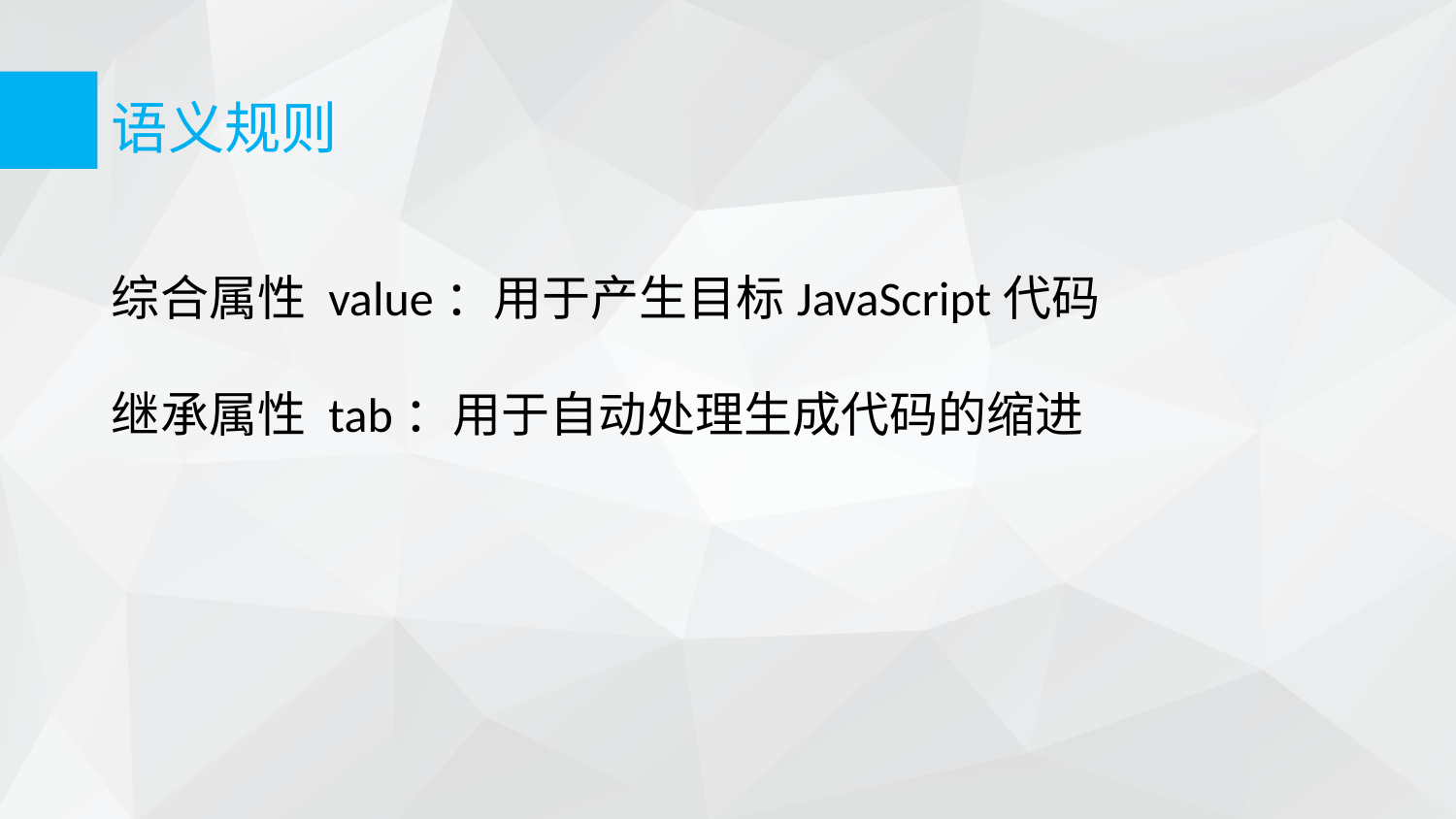

语义规则
综合属性 value：用于产生目标JavaScript代码

继承属性 tab：用于自动处理生成代码的缩进